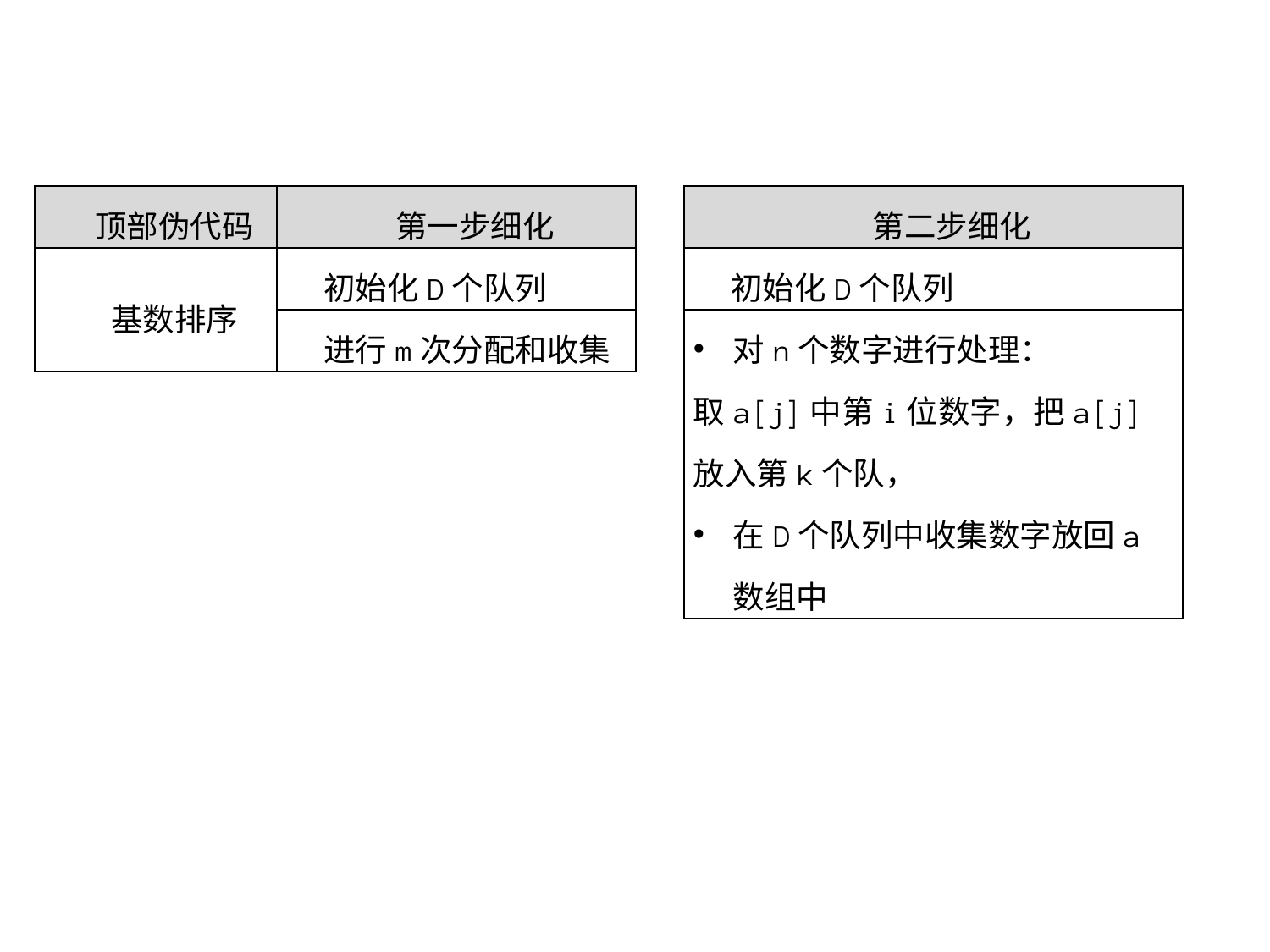

#
| 顶部伪代码 | 第一步细化 |
| --- | --- |
| 基数排序 | 初始化D个队列 |
|  | 进行m次分配和收集 |
| 第二步细化 |
| --- |
| 初始化D个队列 |
| 对n个数字进行处理： 取a[j]中第i位数字，把a[j]放入第k个队， 在D个队列中收集数字放回a数组中 |
170